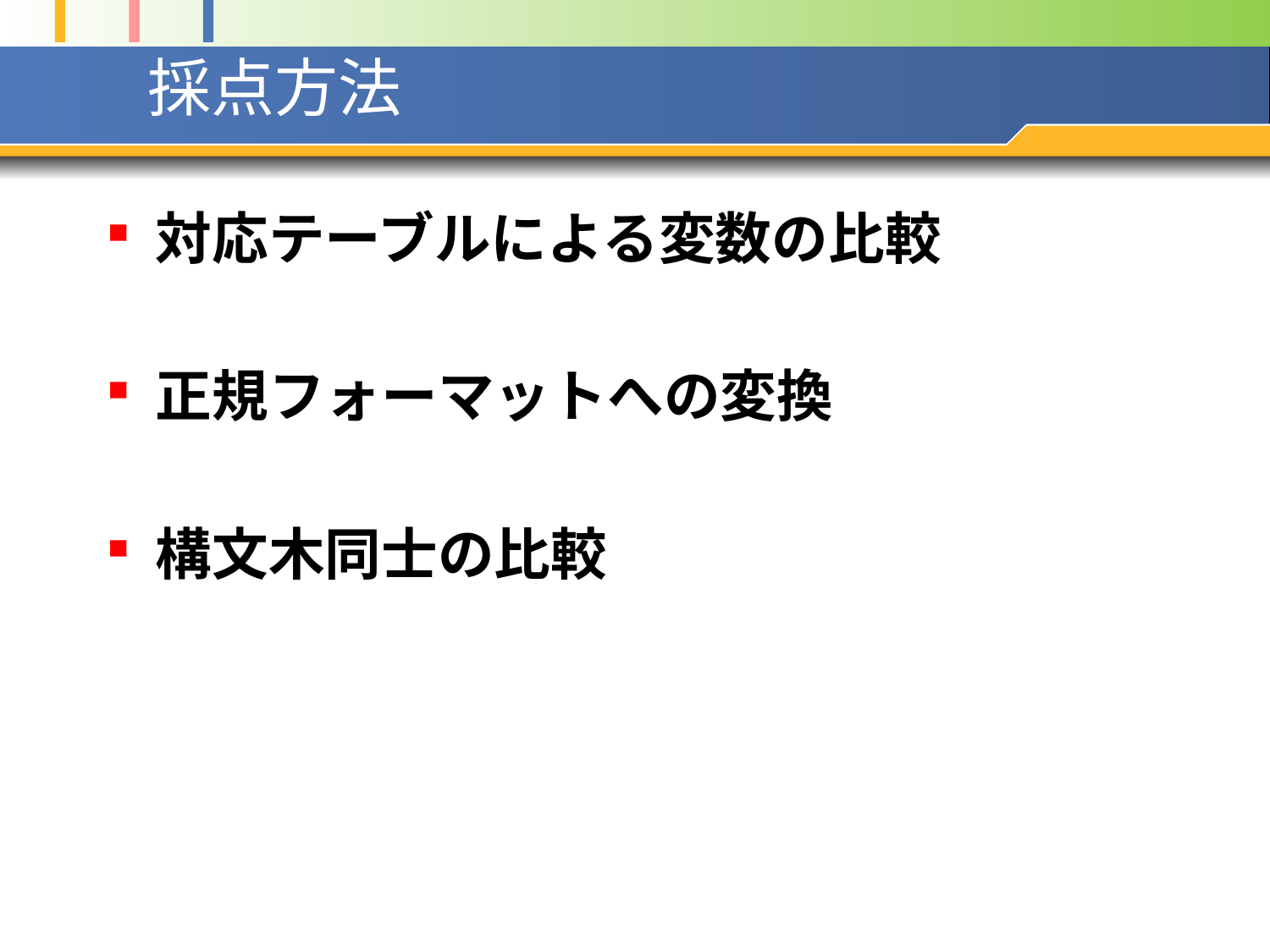

# 採点方法
対応テーブルによる変数の比較

正規フォーマットへの変換

構文木同士の比較